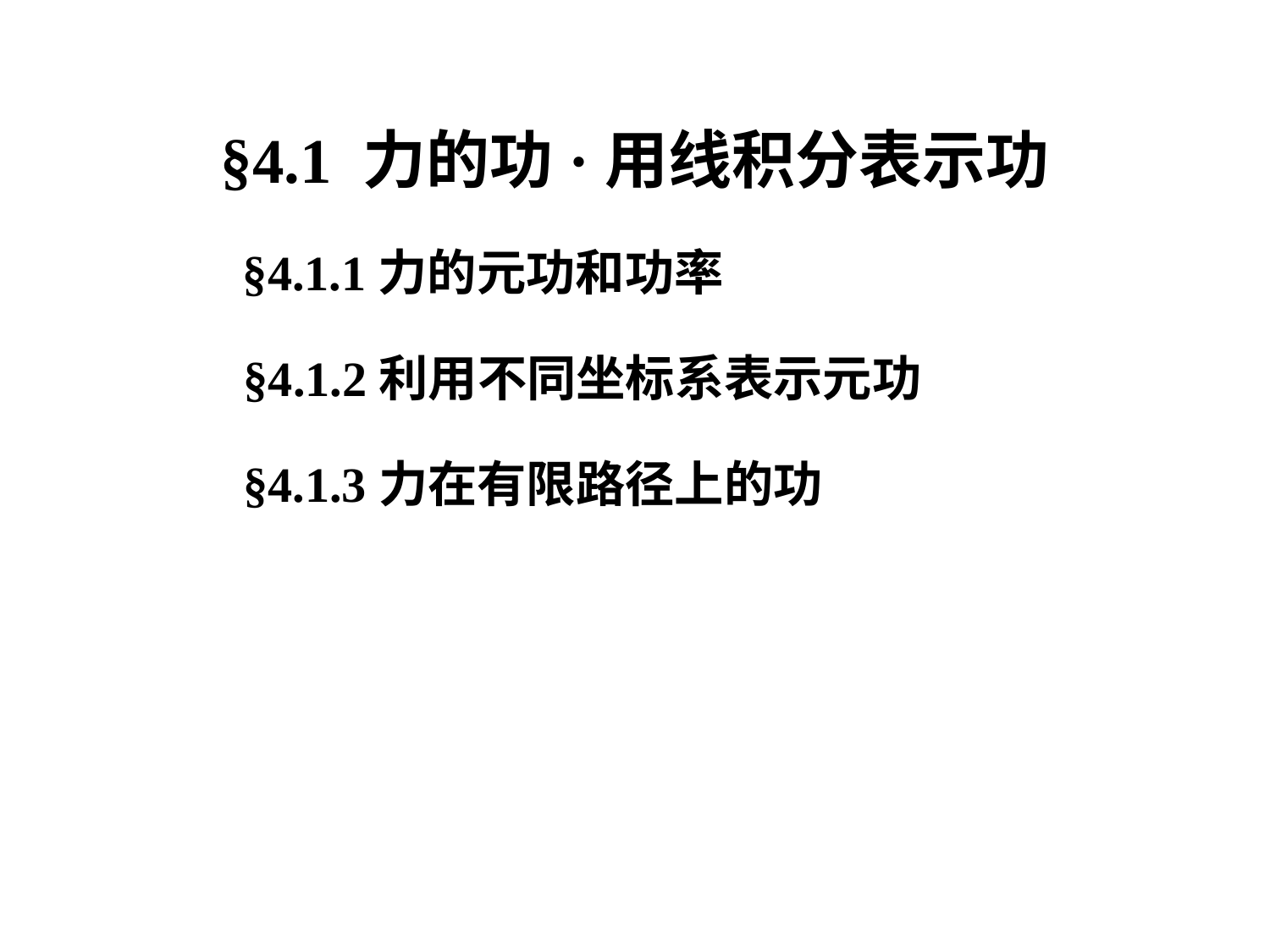

§4.1 力的功·用线积分表示功
§4.1.1力的元功和功率
§4.1.2利用不同坐标系表示元功
§4.1.3力在有限路径上的功